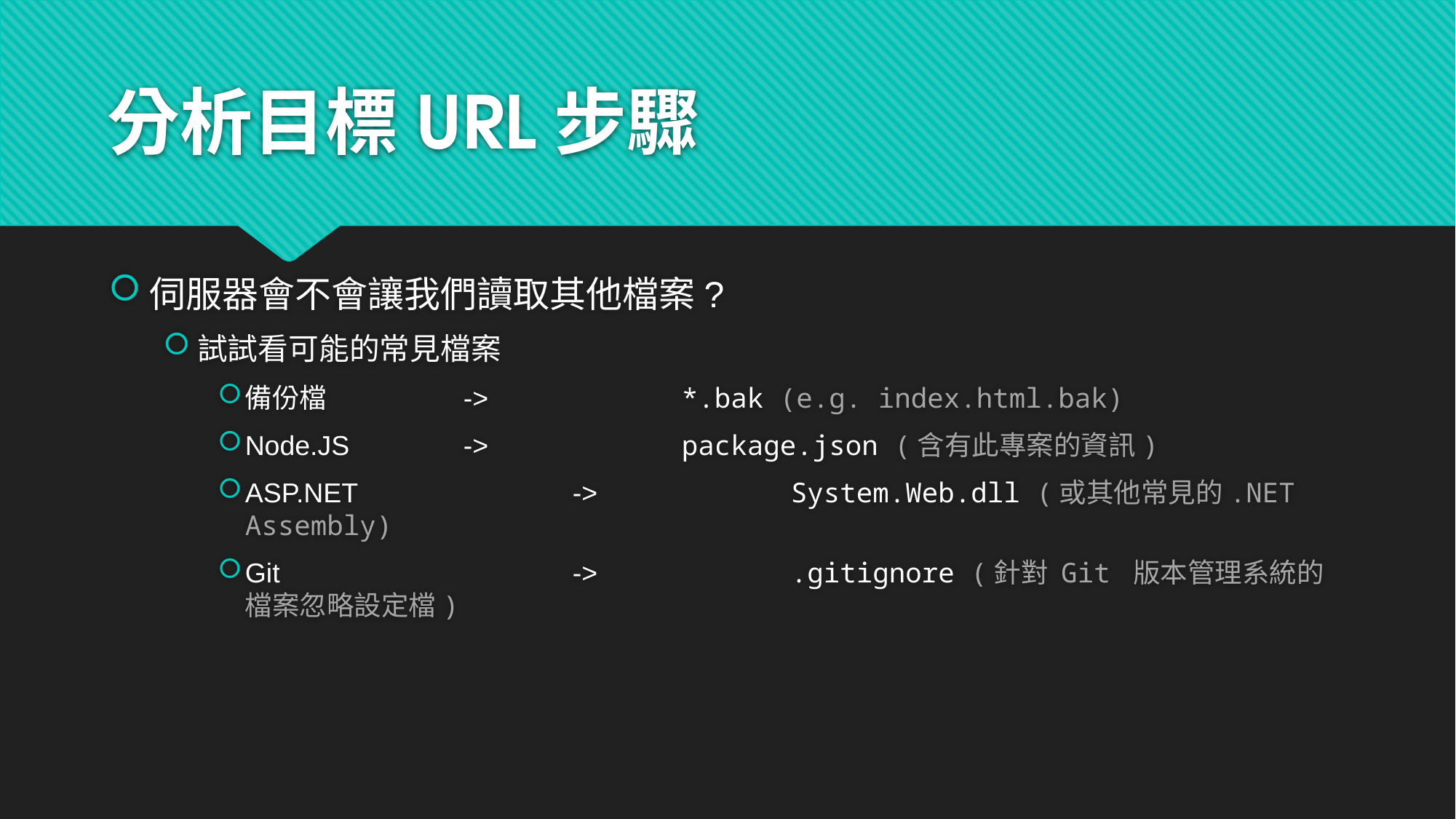

# 分析目標URL步驟
伺服器會不會讓我們讀取其他檔案?
試試看可能的常見檔案
備份檔		->		*.bak (e.g. index.html.bak)
Node.JS		->		package.json (含有此專案的資訊)
ASP.NET		->		System.Web.dll (或其他常見的.NET Assembly)
Git			->		.gitignore (針對 Git 版本管理系統的檔案忽略設定檔)